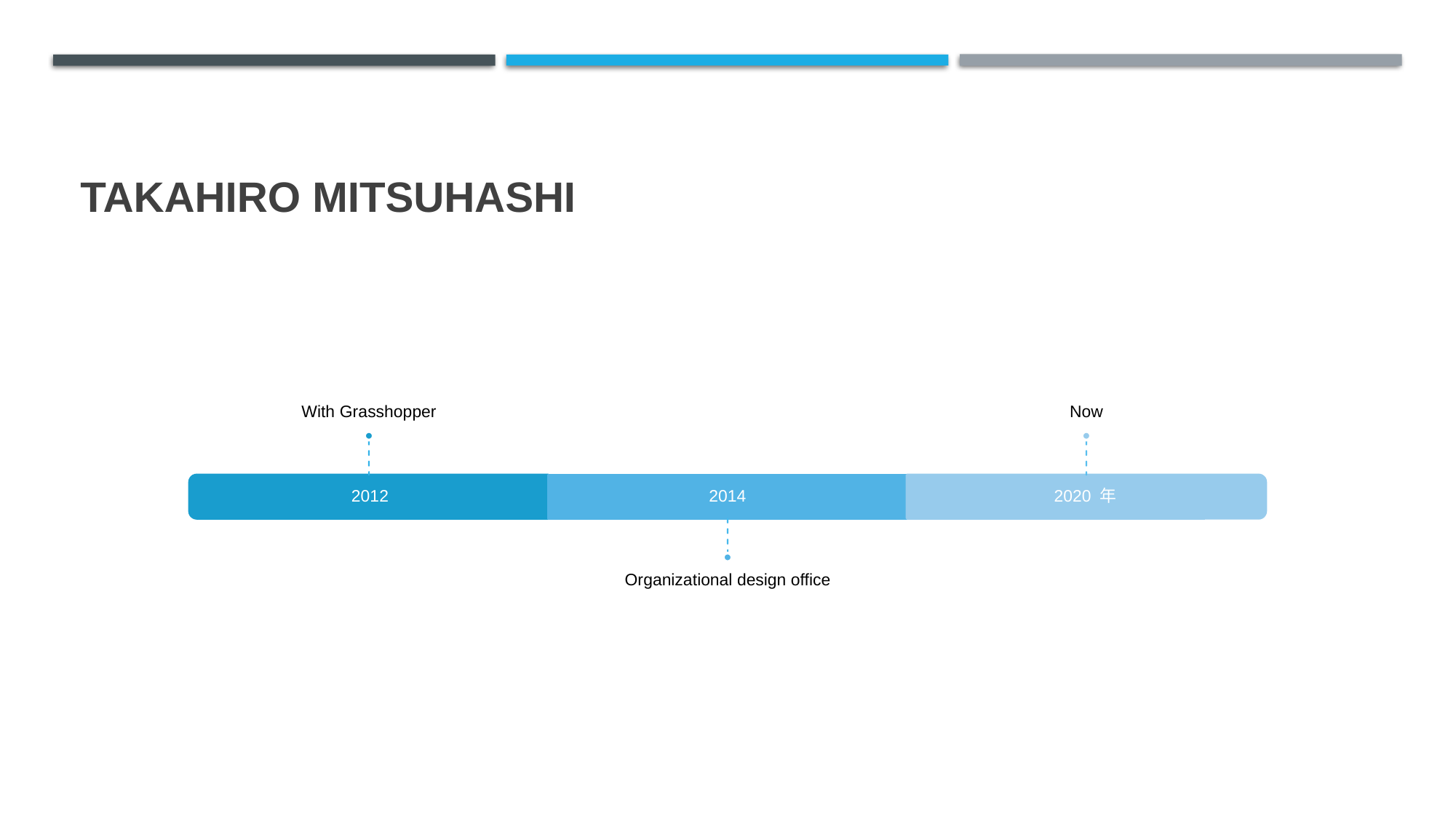

# TAKAHIRO MITSUHASHI
2012
With Grasshopper
2014
Organizational design office
2020 年
Now